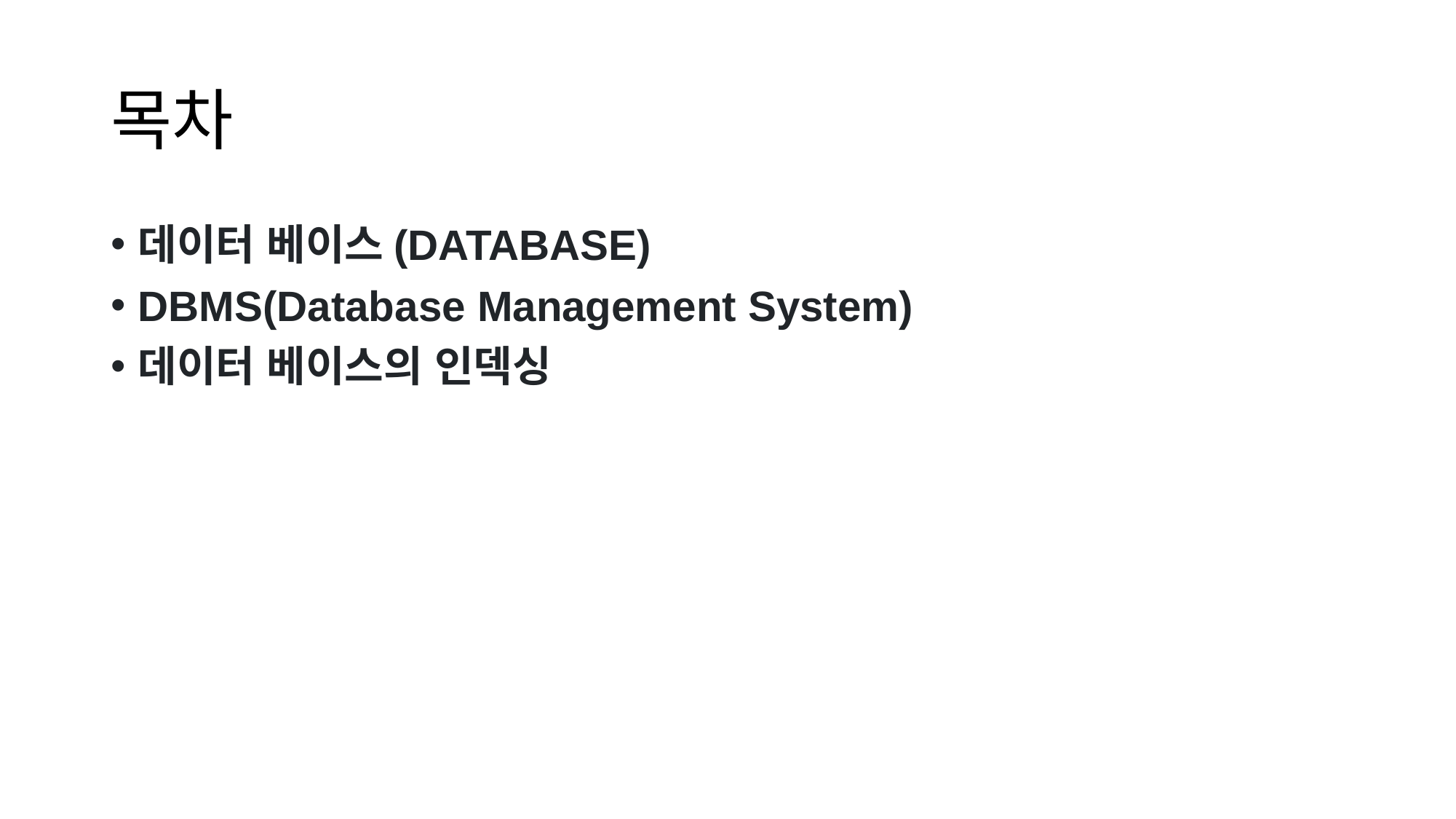

# 목차
데이터 베이스(DATABASE)
DBMS(Database Management System)
데이터 베이스의 인덱싱